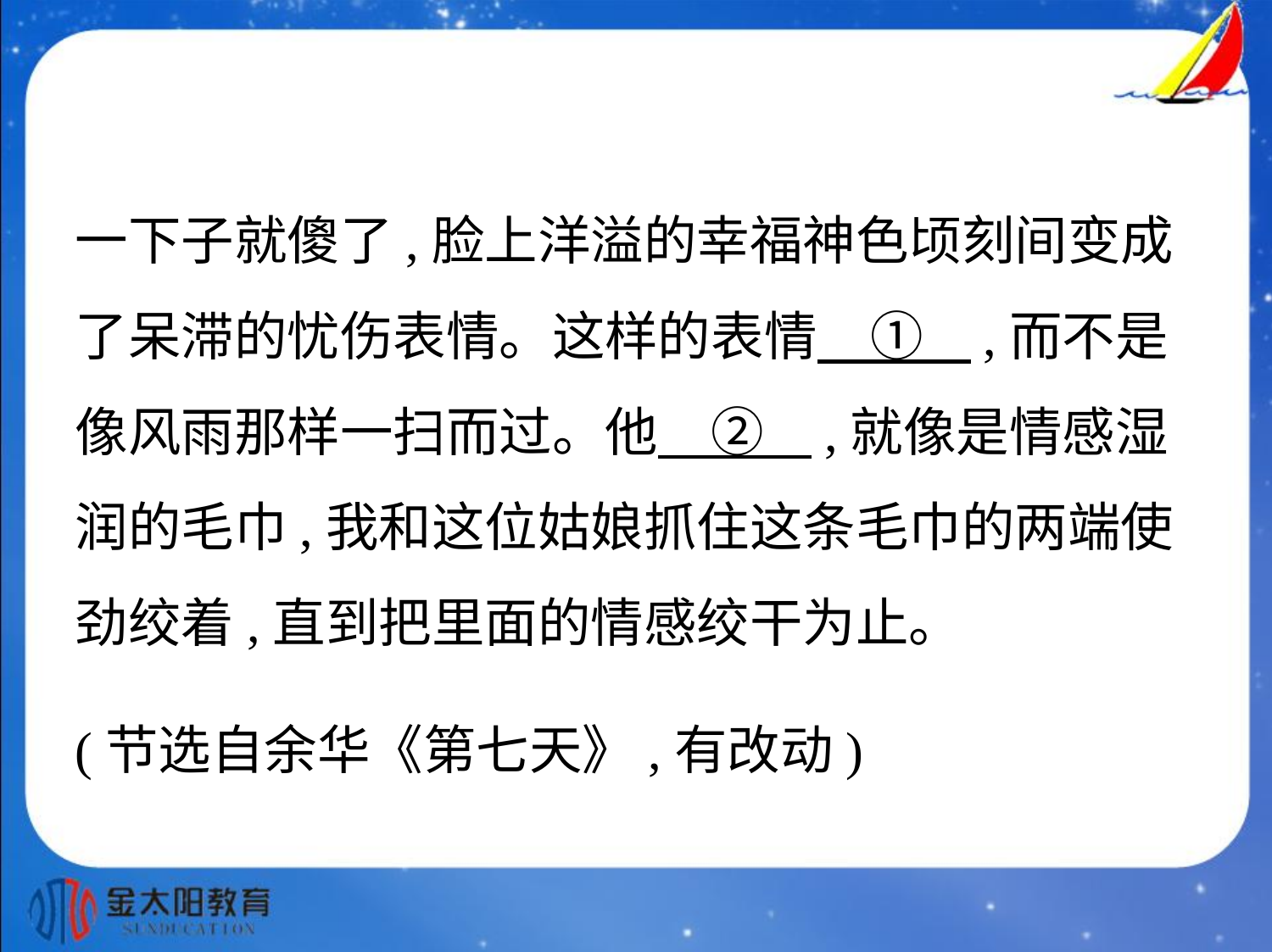

一下子就傻了,脸上洋溢的幸福神色顷刻间变成
了呆滞的忧伤表情。这样的表情　①    ,而不是
像风雨那样一扫而过。他　②    ,就像是情感湿
润的毛巾,我和这位姑娘抓住这条毛巾的两端使
劲绞着,直到把里面的情感绞干为止。
(节选自余华《第七天》,有改动)